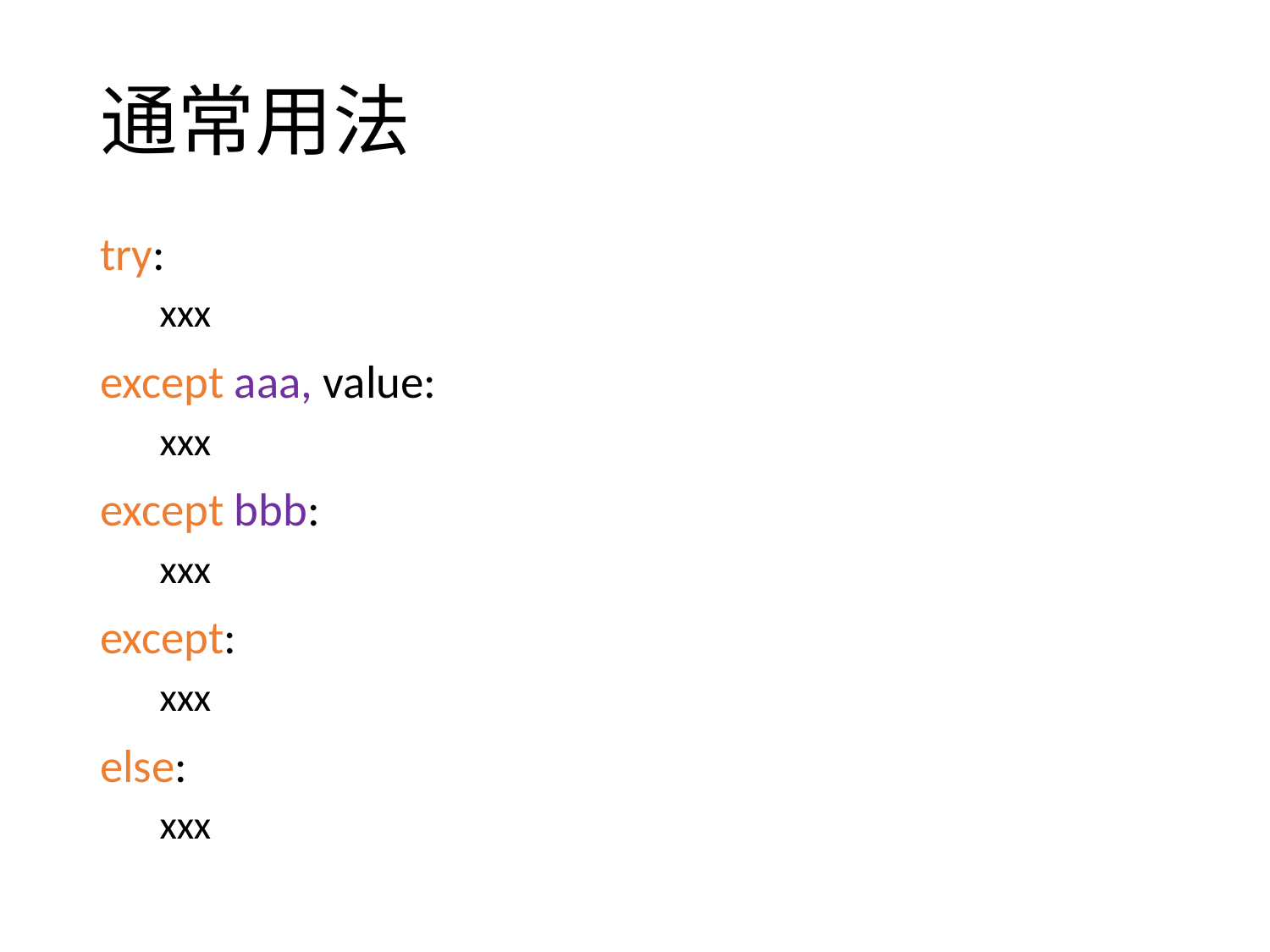

# 通常用法
try:
xxx
except aaa, value:
xxx
except bbb:
xxx
except:
xxx
else:
xxx